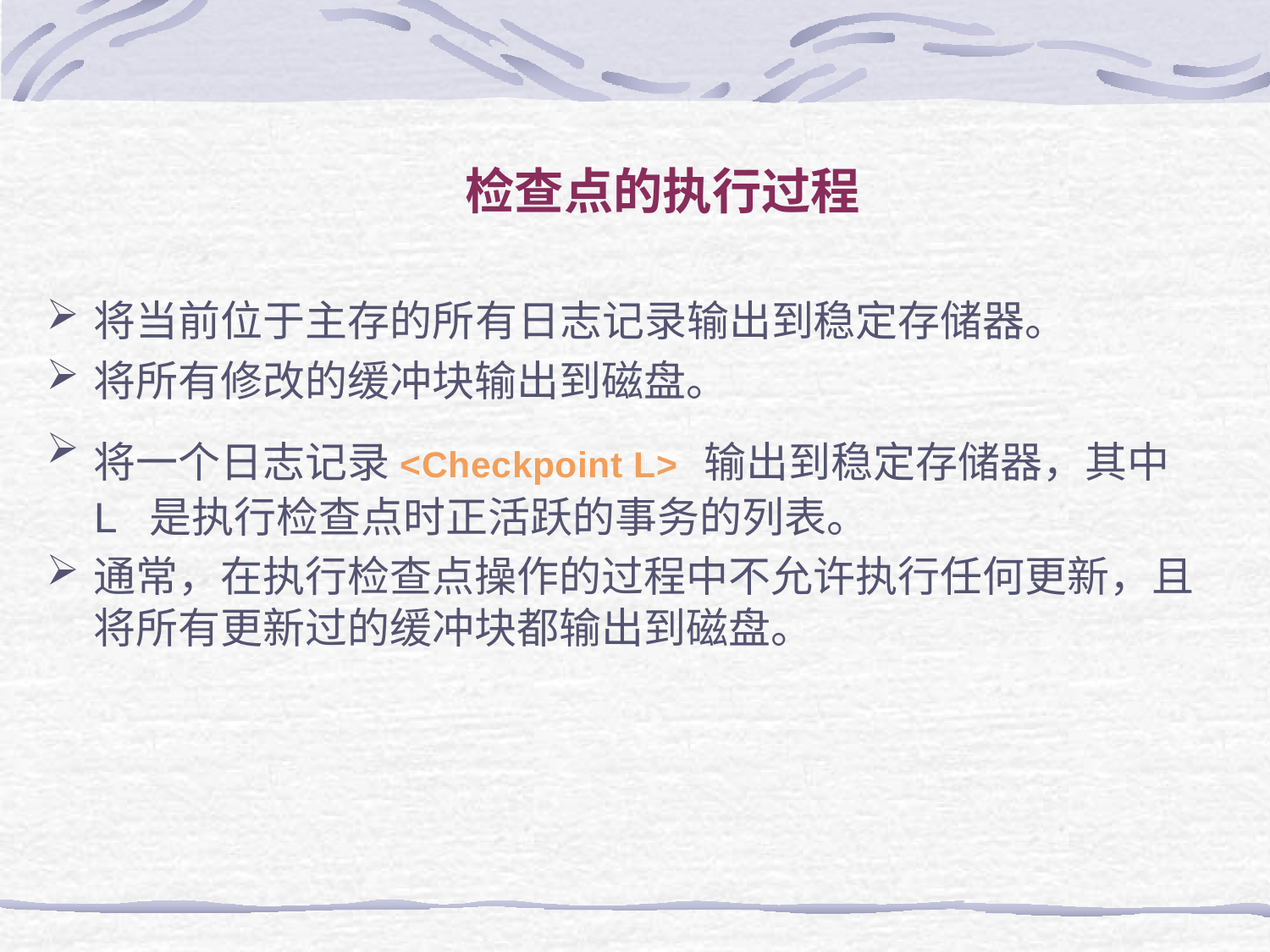

# 检查点的执行过程
将当前位于主存的所有日志记录输出到稳定存储器。
将所有修改的缓冲块输出到磁盘。
将一个日志记录<Checkpoint L> 输出到稳定存储器，其中L  是执行检查点时正活跃的事务的列表。
通常，在执行检查点操作的过程中不允许执行任何更新，且
将所有更新过的缓冲块都输出到磁盘。